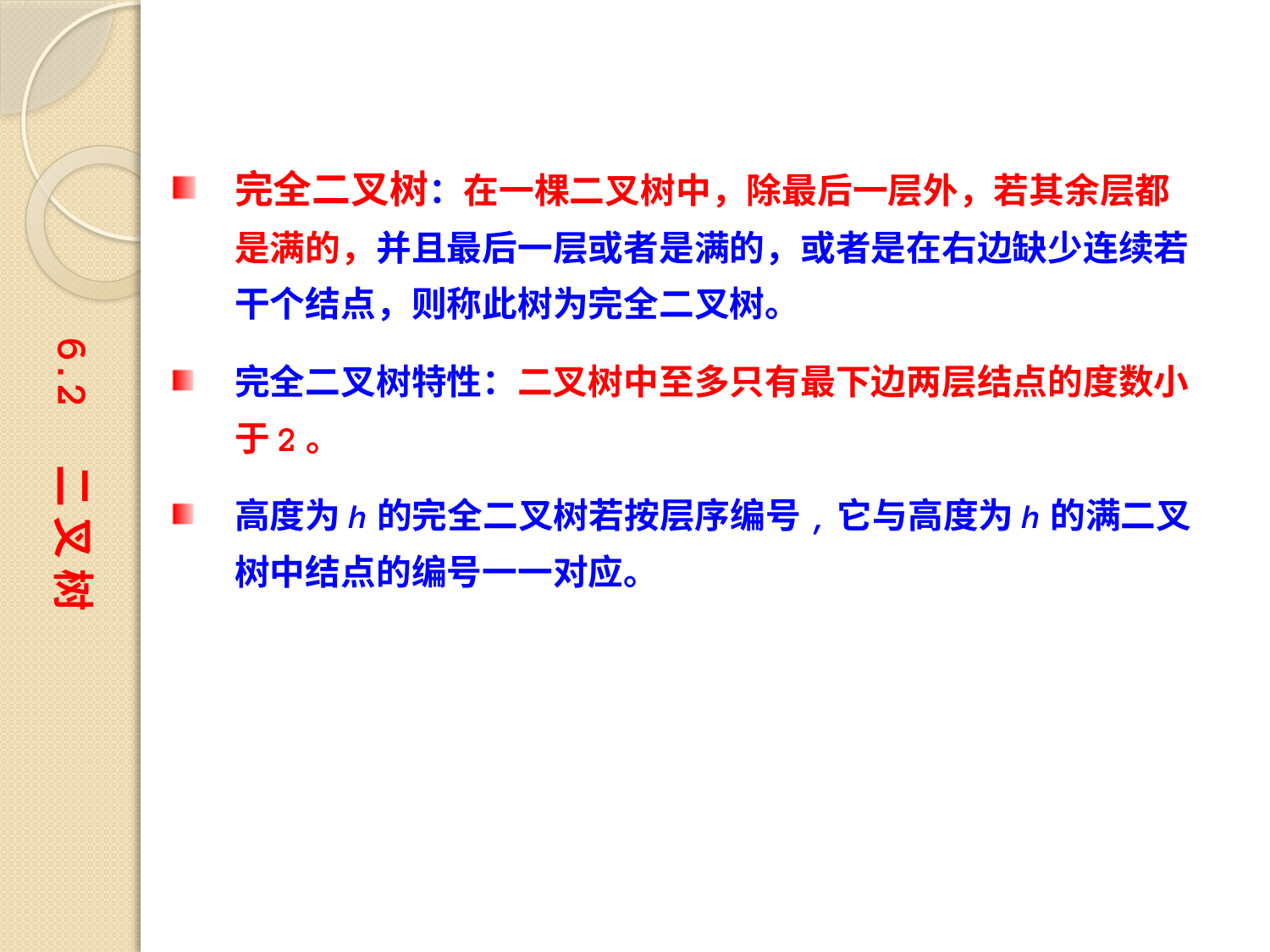

完全二叉树：在一棵二叉树中，除最后一层外，若其余层都是满的，并且最后一层或者是满的，或者是在右边缺少连续若干个结点，则称此树为完全二叉树。
完全二叉树特性：二叉树中至多只有最下边两层结点的度数小于2。
高度为h的完全二叉树若按层序编号,它与高度为h的满二叉树中结点的编号一一对应。
6.2  二 叉 树